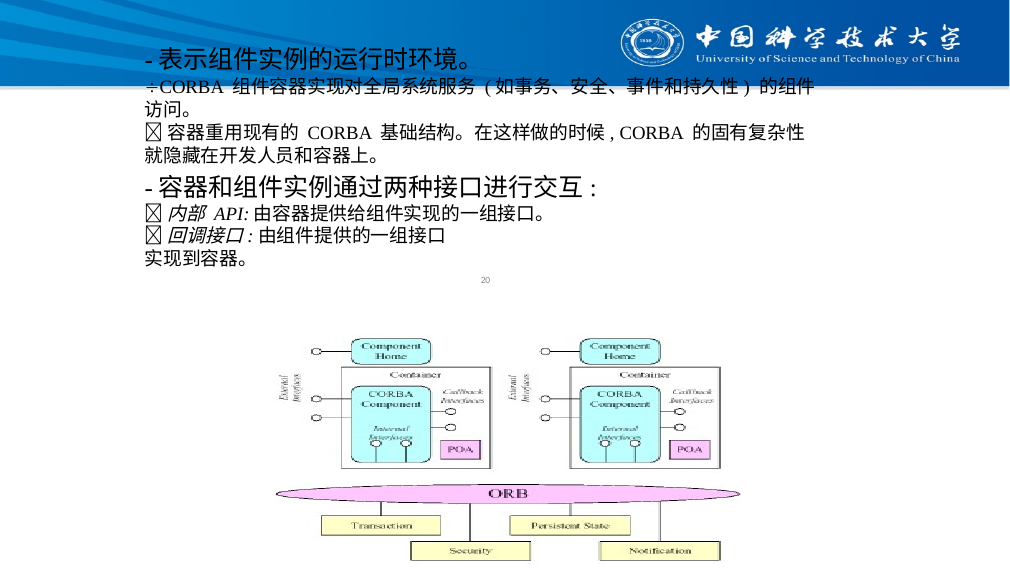

-表示组件实例的运行时环境。
÷CORBA 组件容器实现对全局系统服务 (如事务、安全、事件和持久性) 的组件访问。
÷容器重用现有的 CORBA 基础结构。在这样做的时候, CORBA 的固有复杂性就隐藏在开发人员和容器上。
-容器和组件实例通过两种接口进行交互:
÷内部 API:由容器提供给组件实现的一组接口。
÷回调接口:由组件提供的一组接口
实现到容器。
# 组件 容器
20